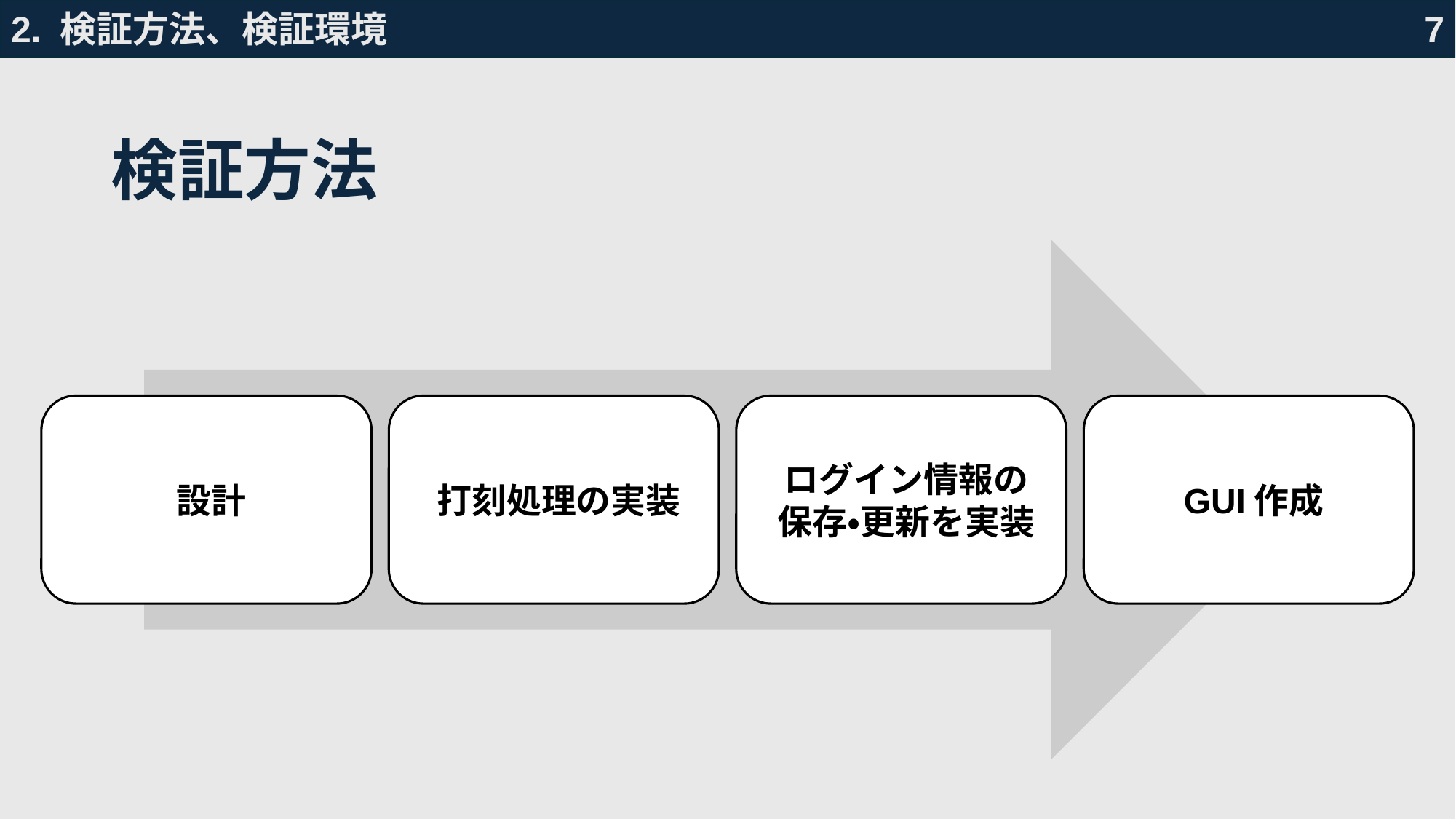

7
2. 検証方法、検証環境
# 検証方法
設計
打刻処理の実装
ログイン情報の保存・更新を実装
GUI作成